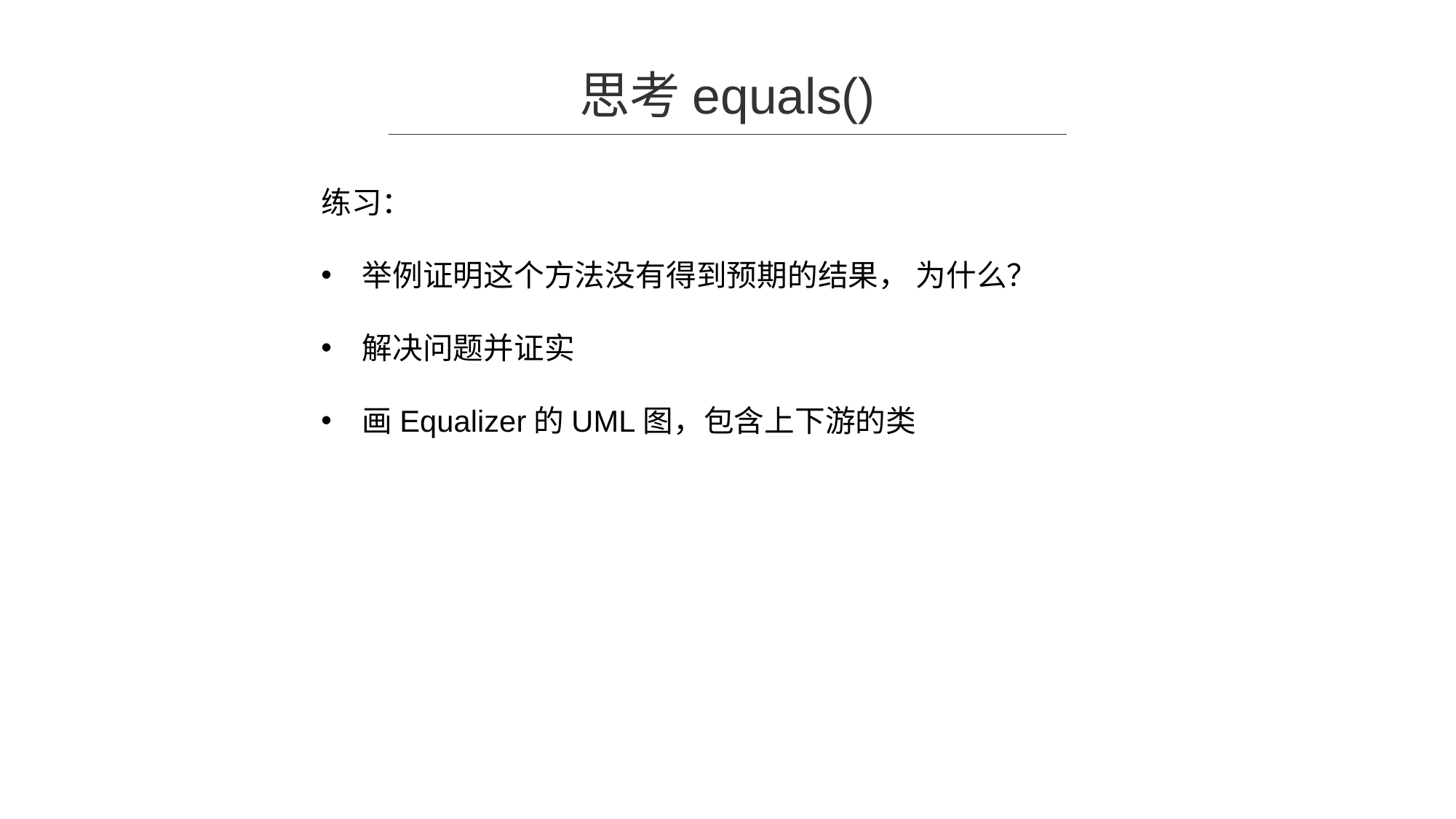

思考equals()
练习：

举例证明这个方法没有得到预期的结果， 为什么？

解决问题并证实

画Equalizer的UML图，包含上下游的类